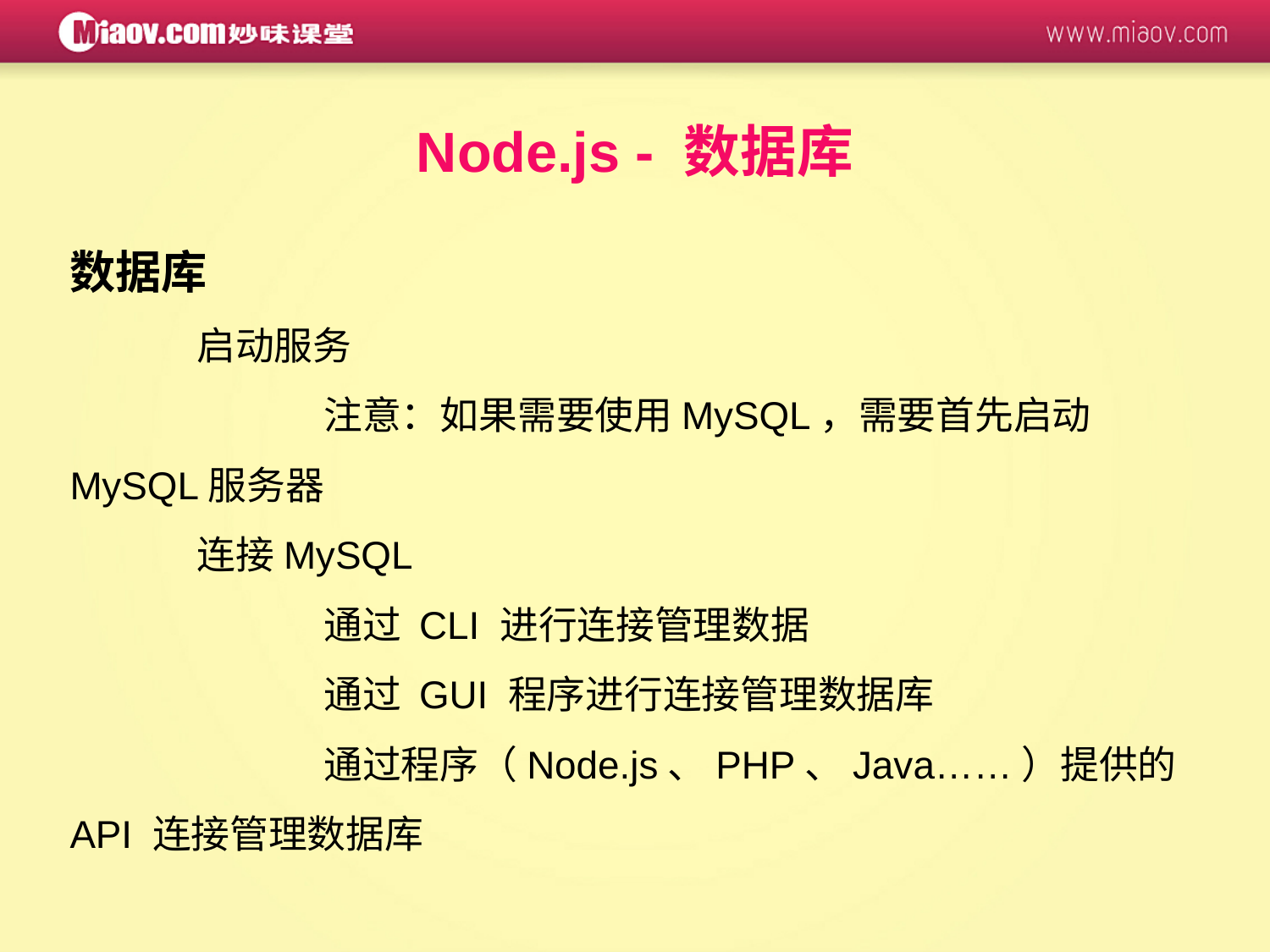

Node.js - 数据库
数据库
	启动服务
		注意：如果需要使用MySQL，需要首先启动MySQL服务器
	连接MySQL
		通过 CLI 进行连接管理数据
		通过 GUI 程序进行连接管理数据库
		通过程序（Node.js、PHP、Java……）提供的 API 连接管理数据库